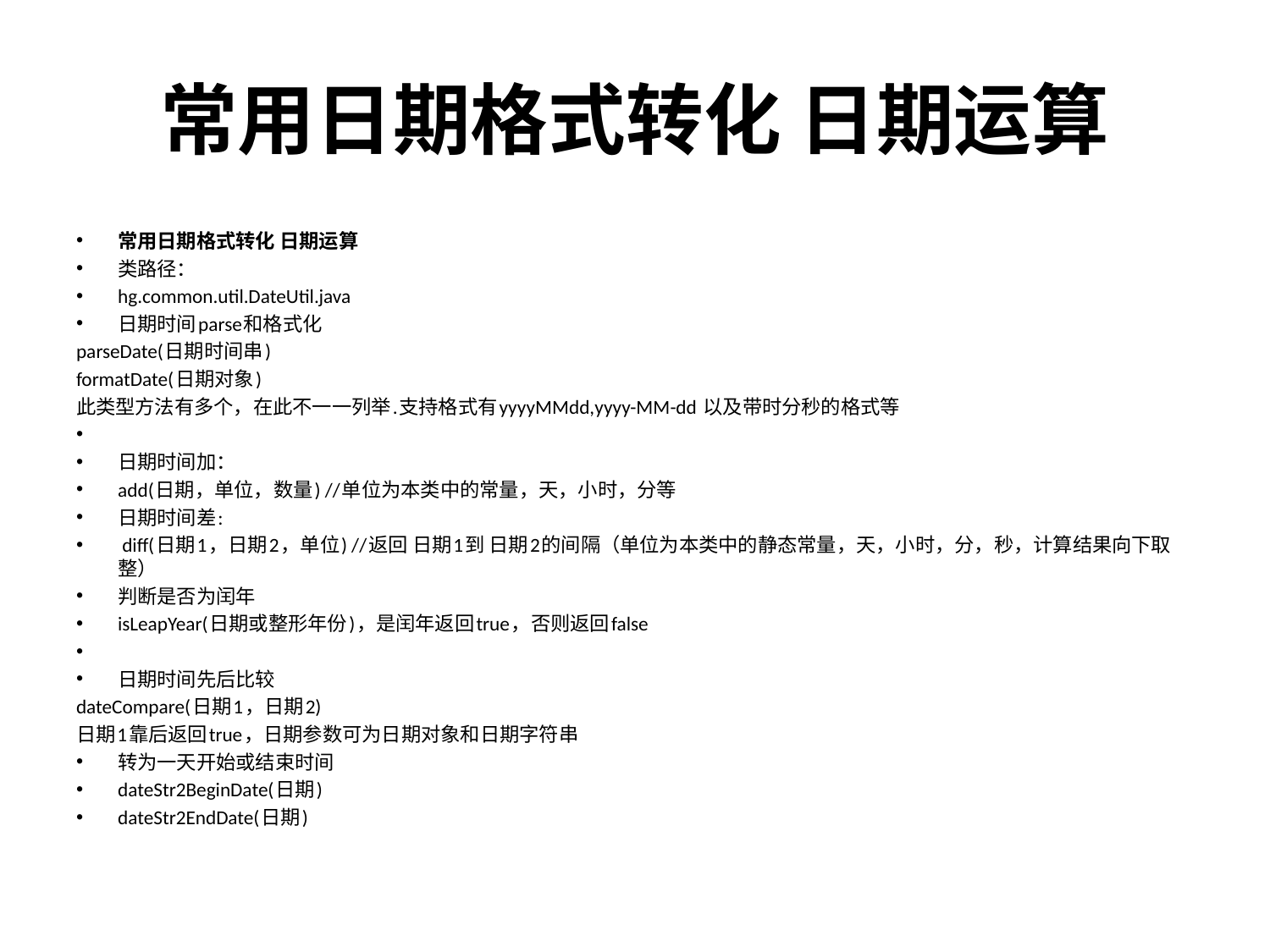

# 常用日期格式转化 日期运算
常用日期格式转化 日期运算
类路径：
hg.common.util.DateUtil.java
日期时间parse和格式化
parseDate(日期时间串)
formatDate(日期对象)
此类型方法有多个，在此不一一列举.支持格式有yyyyMMdd,yyyy-MM-dd 以及带时分秒的格式等

日期时间加：
		add(日期，单位，数量) //单位为本类中的常量，天，小时，分等
日期时间差:
		 diff(日期1，日期2，单位) //返回 日期1到 日期2的间隔（单位为本类中的静态常量，天，小时，分，秒，计算结果向下取整）
判断是否为闰年
isLeapYear(日期或整形年份)，是闰年返回true，否则返回false

日期时间先后比较
dateCompare(日期1，日期2)
日期1靠后返回true，日期参数可为日期对象和日期字符串
转为一天开始或结束时间
dateStr2BeginDate(日期)
dateStr2EndDate(日期)